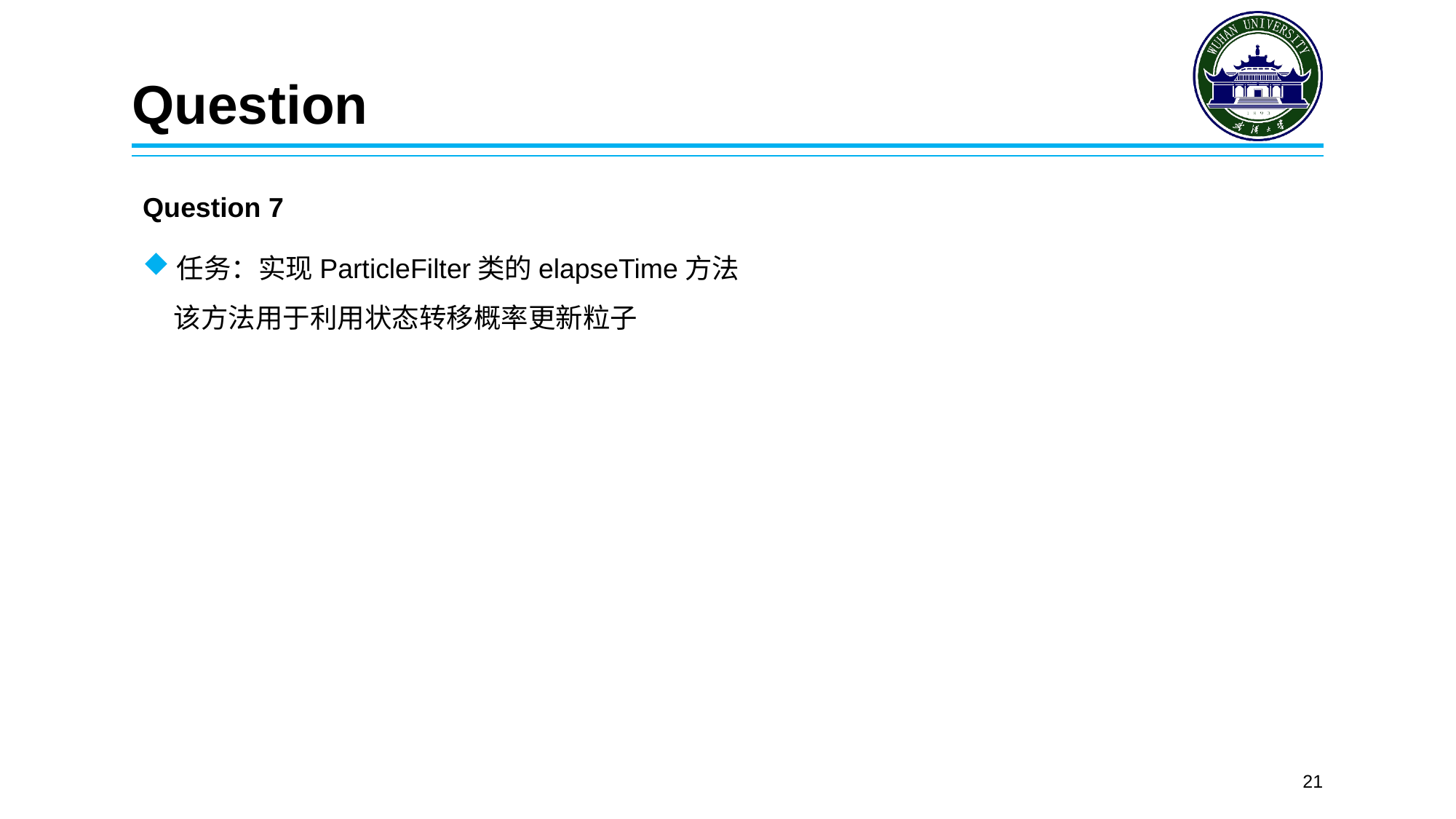

# Question
Question 7
任务：实现ParticleFilter类的elapseTime方法
    该方法用于利用状态转移概率更新粒子
21